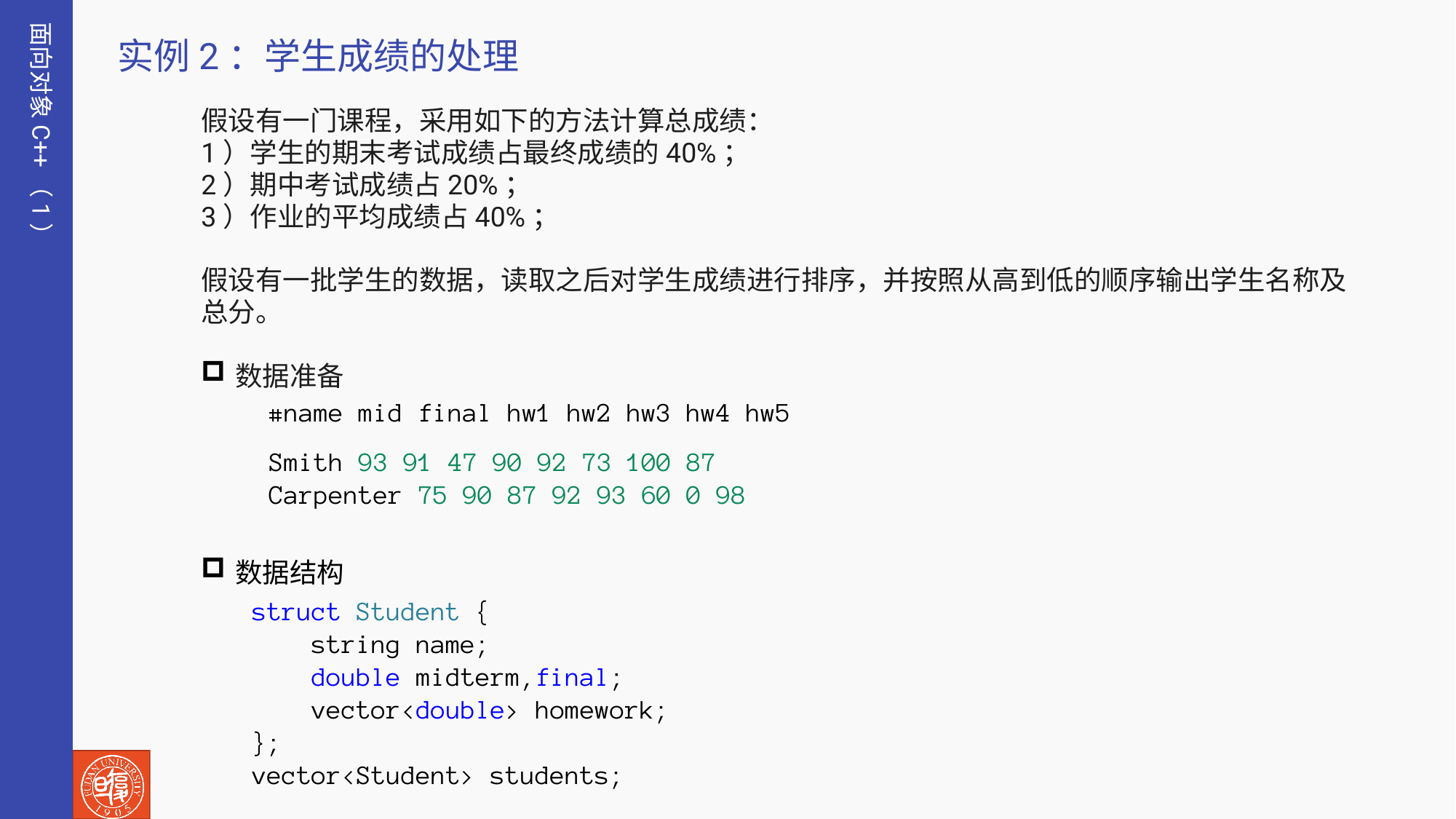

面向对象C++（1）
实例2：学生成绩的处理
假设有一门课程，采用如下的方法计算总成绩：
1）学生的期末考试成绩占最终成绩的40%；
2）期中考试成绩占20%；
3）作业的平均成绩占40%；

假设有一批学生的数据，读取之后对学生成绩进行排序，并按照从高到低的顺序输出学生名称及总分。

数据准备

数据结构
#name mid final hw1 hw2 hw3 hw4 hw5
Smith 93 91 47 90 92 73 100 87
Carpenter 75 90 87 92 93 60 0 98
struct Student {
    string name;
    double midterm,final;
    vector<double> homework;
};
vector<Student> students;